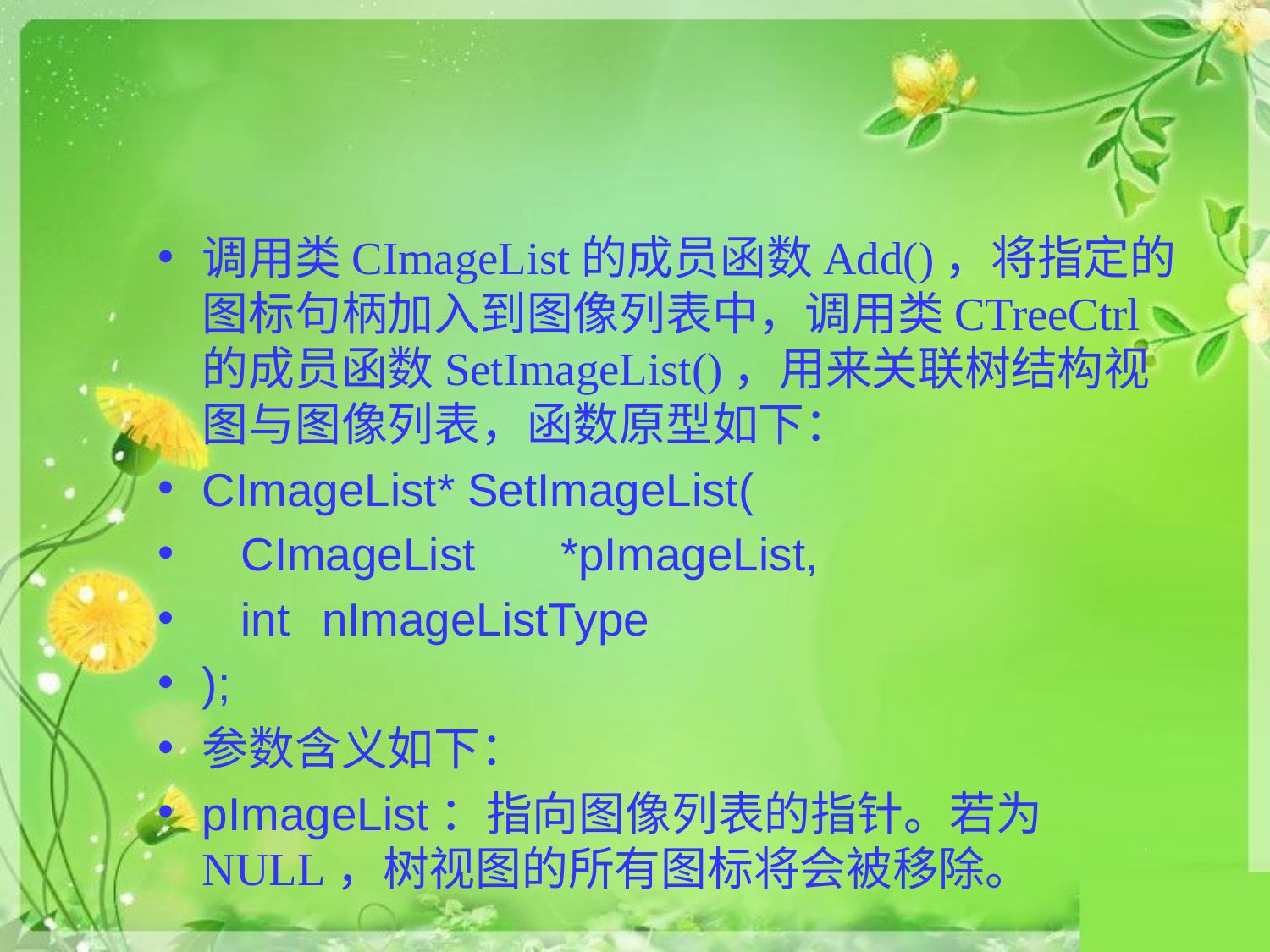

#
调用类CImageList的成员函数Add()，将指定的图标句柄加入到图像列表中，调用类CTreeCtrl的成员函数SetImageList()，用来关联树结构视图与图像列表，函数原型如下：
CImageList* SetImageList(
   CImageList 	*pImageList,
   int 			nImageListType
);
参数含义如下：
pImageList：指向图像列表的指针。若为NULL，树视图的所有图标将会被移除。